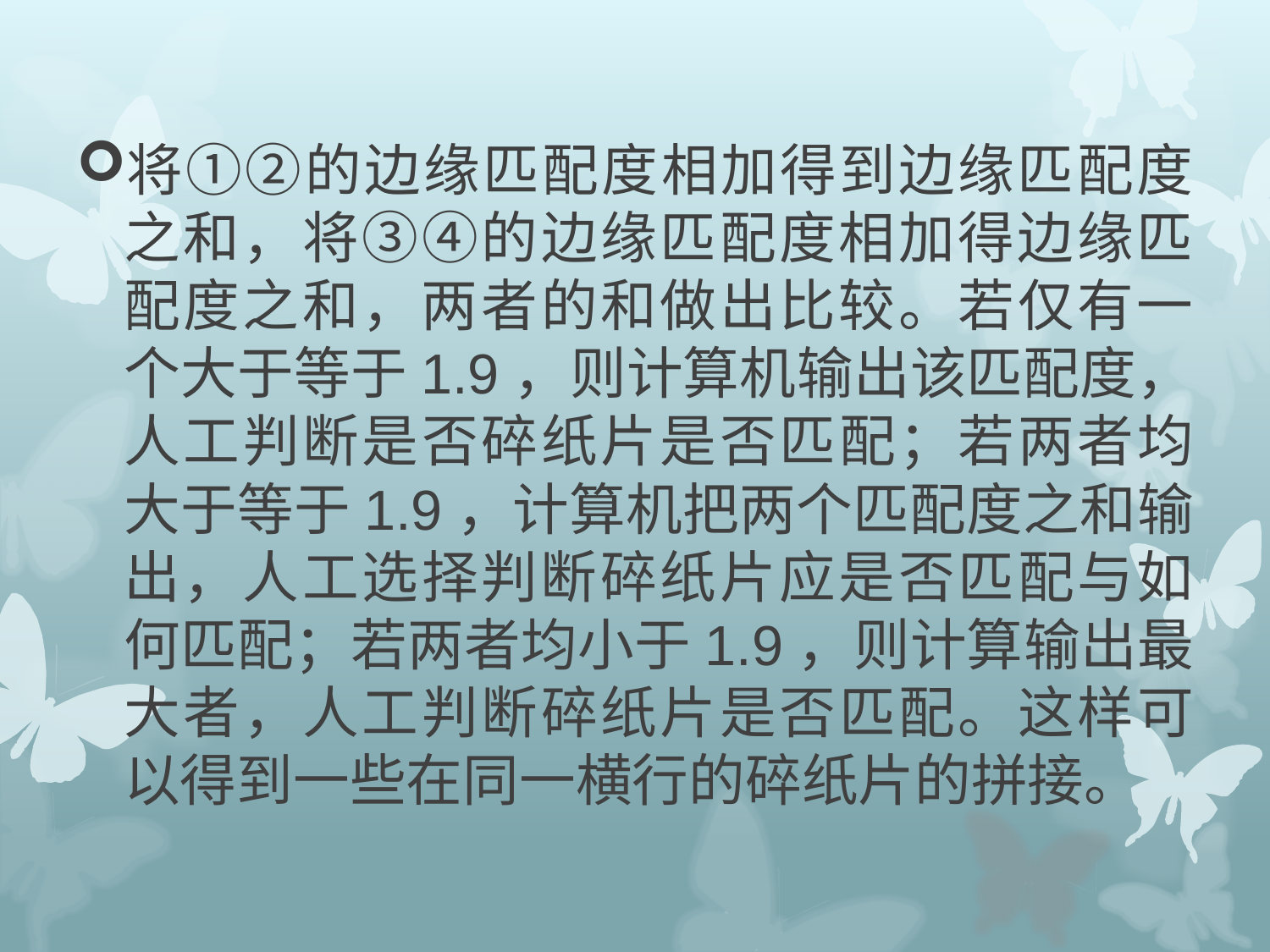

#
将①②的边缘匹配度相加得到边缘匹配度之和，将③④的边缘匹配度相加得边缘匹配度之和，两者的和做出比较。若仅有一个大于等于1.9，则计算机输出该匹配度，人工判断是否碎纸片是否匹配；若两者均大于等于1.9，计算机把两个匹配度之和输出，人工选择判断碎纸片应是否匹配与如何匹配；若两者均小于1.9，则计算输出最大者，人工判断碎纸片是否匹配。这样可以得到一些在同一横行的碎纸片的拼接。